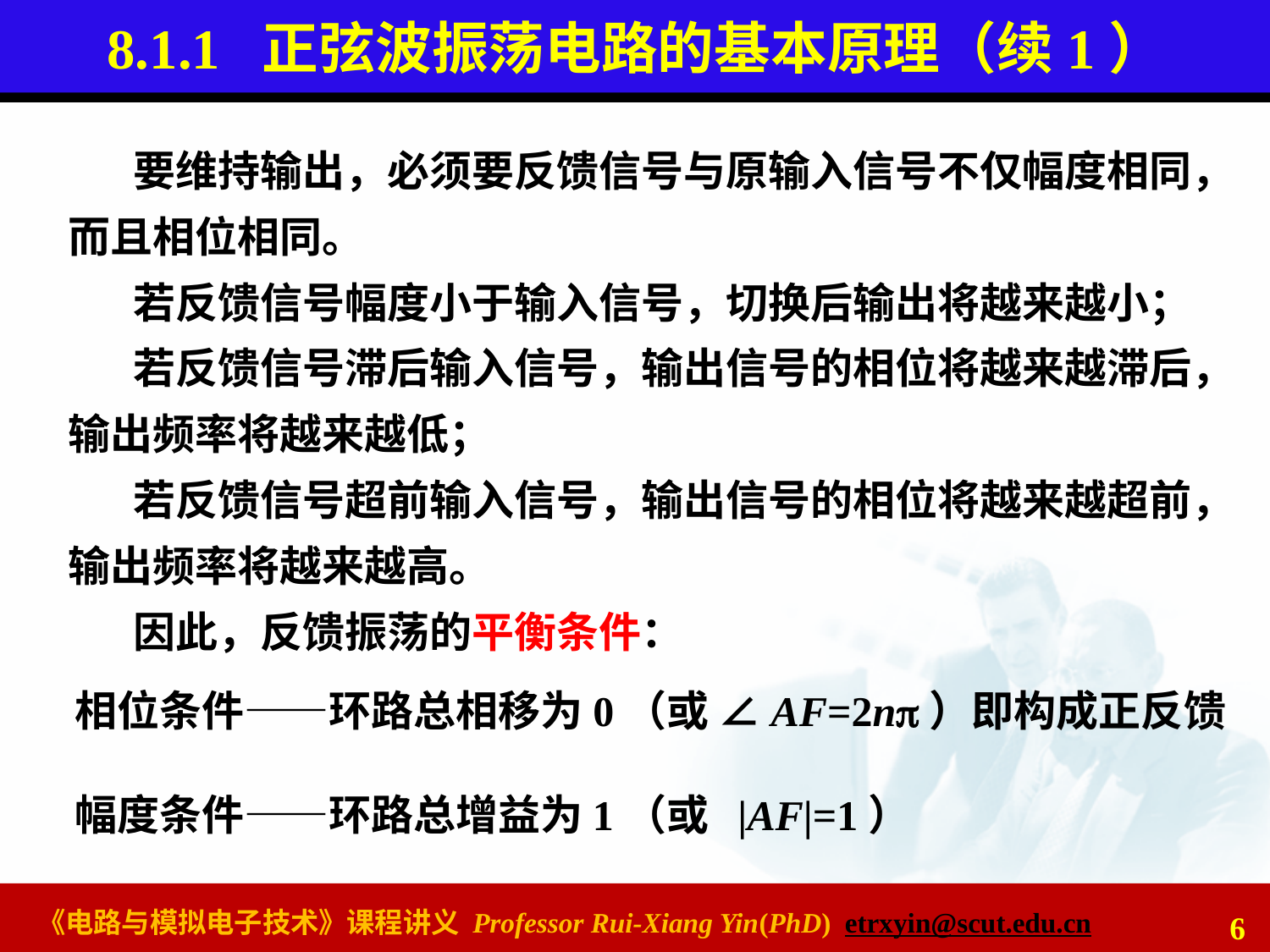

# 8.1.1  正弦波振荡电路的基本原理（续1）
要维持输出，必须要反馈信号与原输入信号不仅幅度相同，而且相位相同。
若反馈信号幅度小于输入信号，切换后输出将越来越小；
若反馈信号滞后输入信号，输出信号的相位将越来越滞后，输出频率将越来越低；
若反馈信号超前输入信号，输出信号的相位将越来越超前，输出频率将越来越高。
因此，反馈振荡的平衡条件：
相位条件——环路总相移为0（或 ∠AF=2nπ）即构成正反馈
幅度条件——环路总增益为1（或  |AF|=1）
6